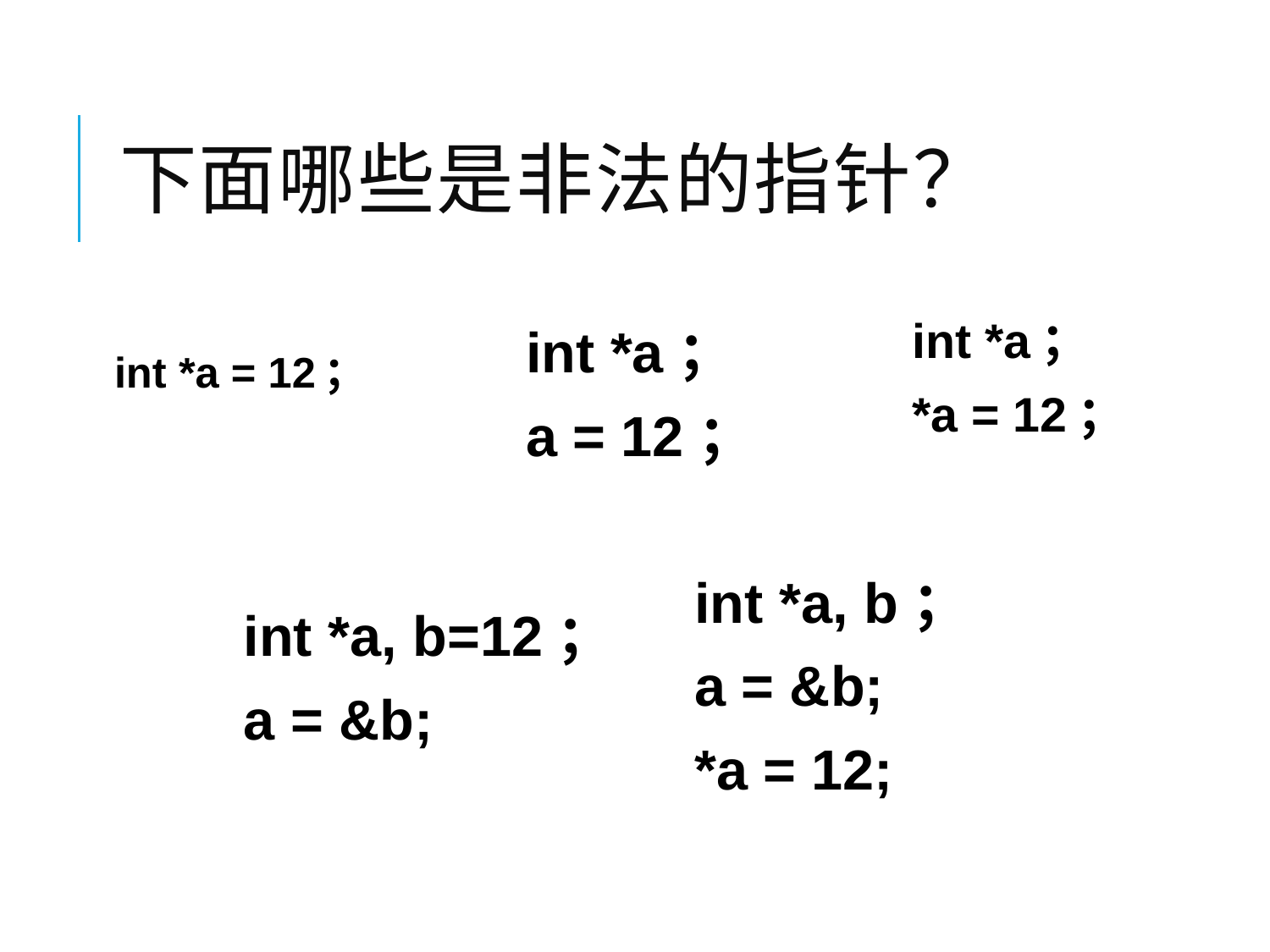

# 下面哪些是非法的指针？
int *a；
a = 12；
int *a；
*a = 12；
int *a = 12；
int *a, b；
a = &b;
*a = 12;

int *a, b=12；
a = &b;